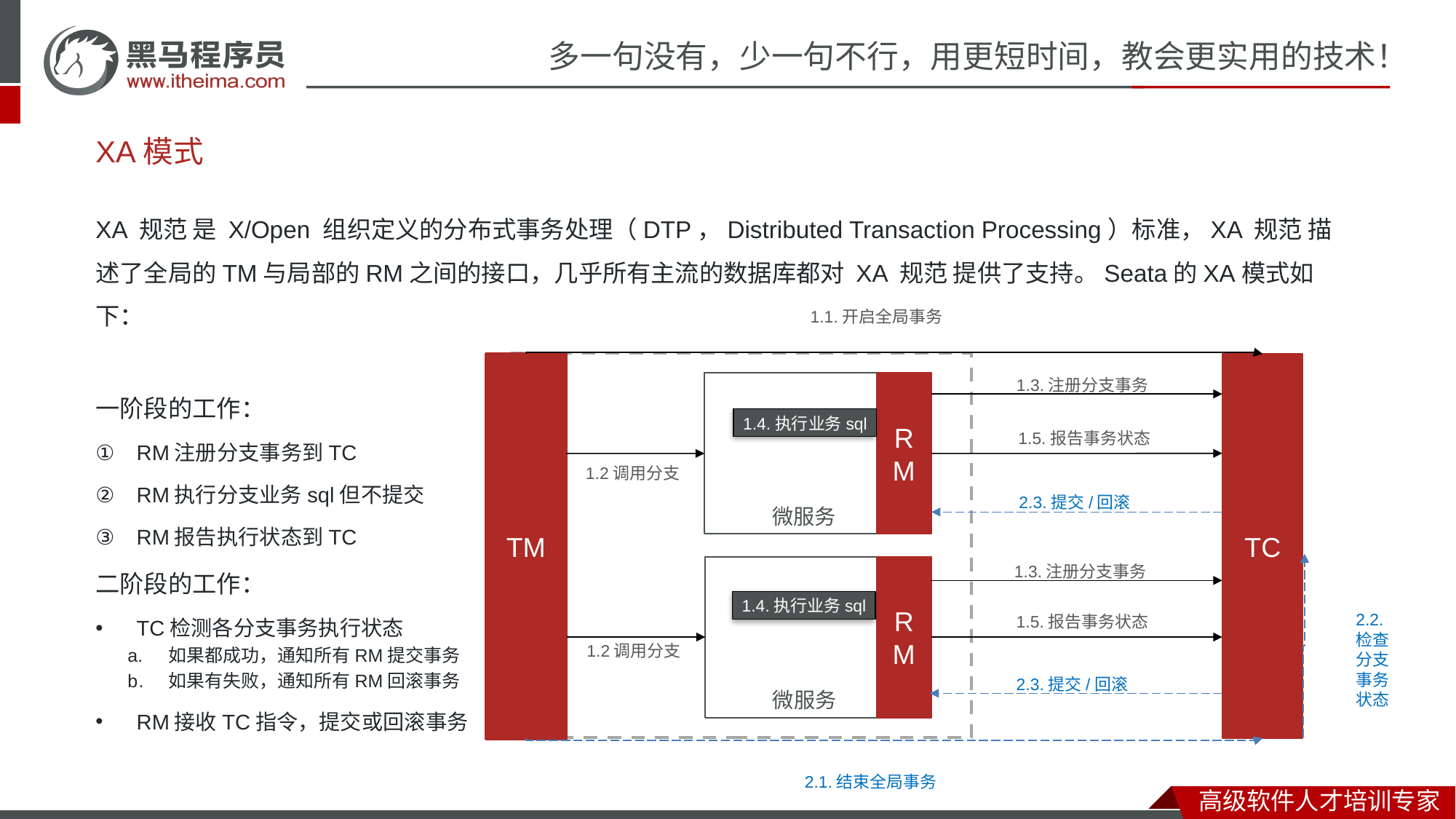

# XA模式
XA 规范 是 X/Open 组织定义的分布式事务处理（DTP，Distributed Transaction Processing）标准，XA 规范 描述了全局的TM与局部的RM之间的接口，几乎所有主流的数据库都对 XA 规范 提供了支持。Seata的XA模式如下：
一阶段的工作：
RM注册分支事务到TC
RM执行分支业务sql但不提交
RM报告执行状态到TC
二阶段的工作：
TC检测各分支事务执行状态
如果都成功，通知所有RM提交事务
如果有失败，通知所有RM回滚事务
RM接收TC指令，提交或回滚事务

1.1.开启全局事务

TM
TC
1.3.注册分支事务
微服务
RM
1.4.执行业务sql
1.5.报告事务状态
1.2调用分支
2.3.提交/回滚
1.3.注册分支事务
微服务
RM
1.4.执行业务sql
2.2.检查分支事务状态
1.5.报告事务状态
1.2调用分支
2.3.提交/回滚
2.1.结束全局事务